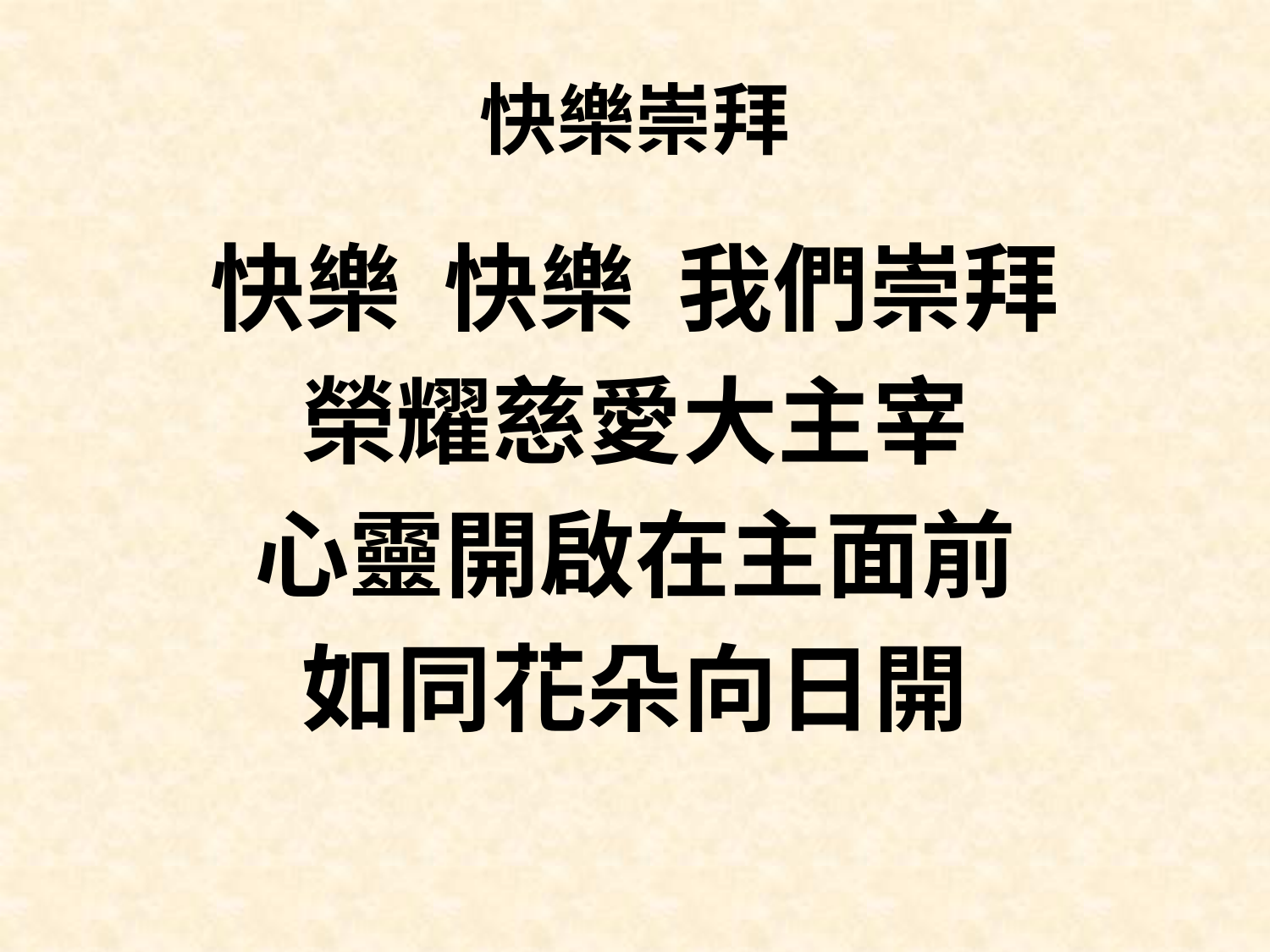

# 快樂崇拜
快樂  快樂  我們崇拜
榮耀慈愛大主宰
心靈開啟在主面前
如同花朵向日開